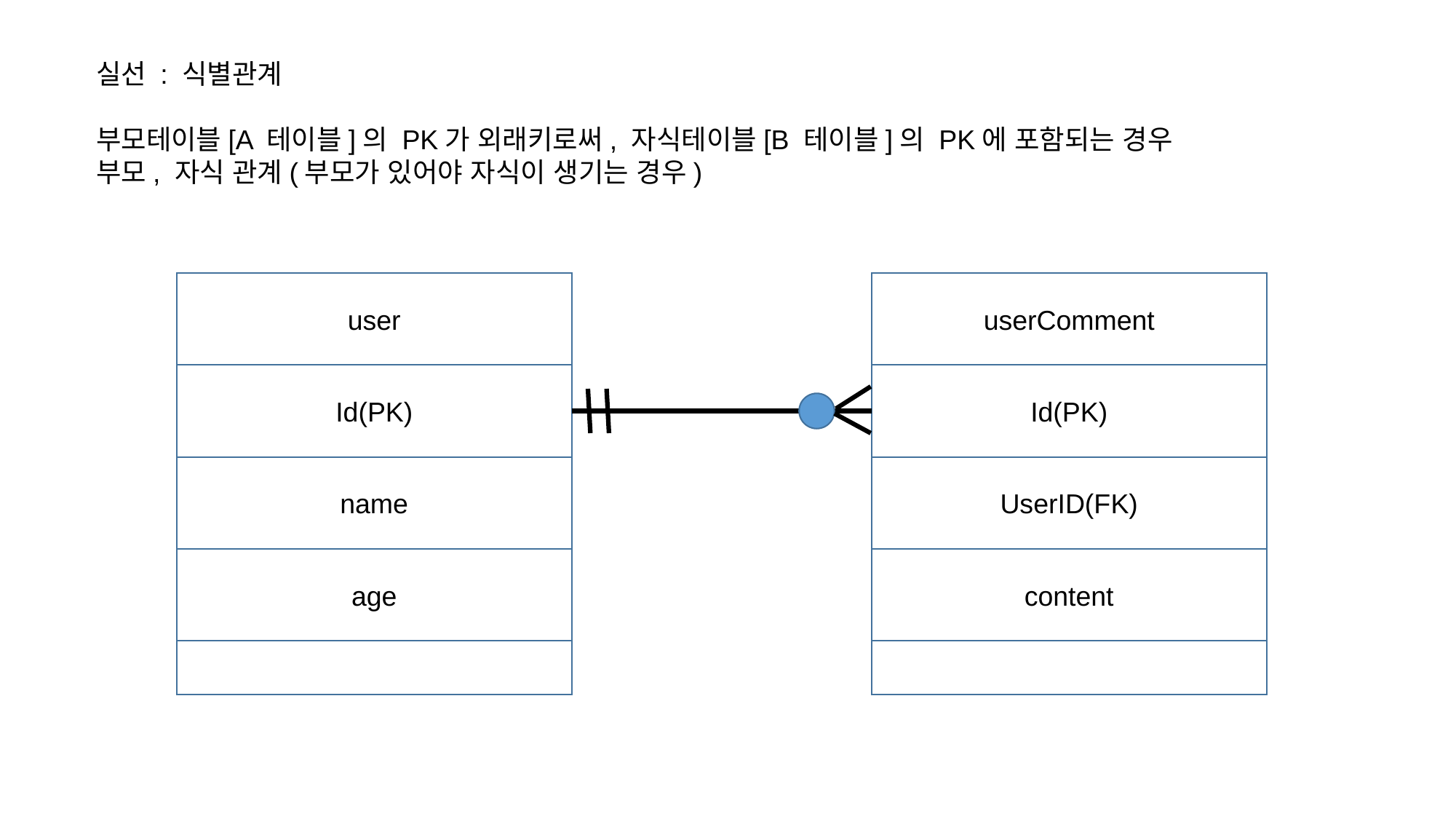

실선 : 식별관계

부모테이블[A 테이블]의 PK가 외래키로써, 자식테이블[B 테이블]의 PK에 포함되는 경우
부모, 자식 관계(부모가 있어야 자식이 생기는 경우)
속성
user
속성
userComment
Id(PK)
Id(PK)

name
UserID(FK)
age
content